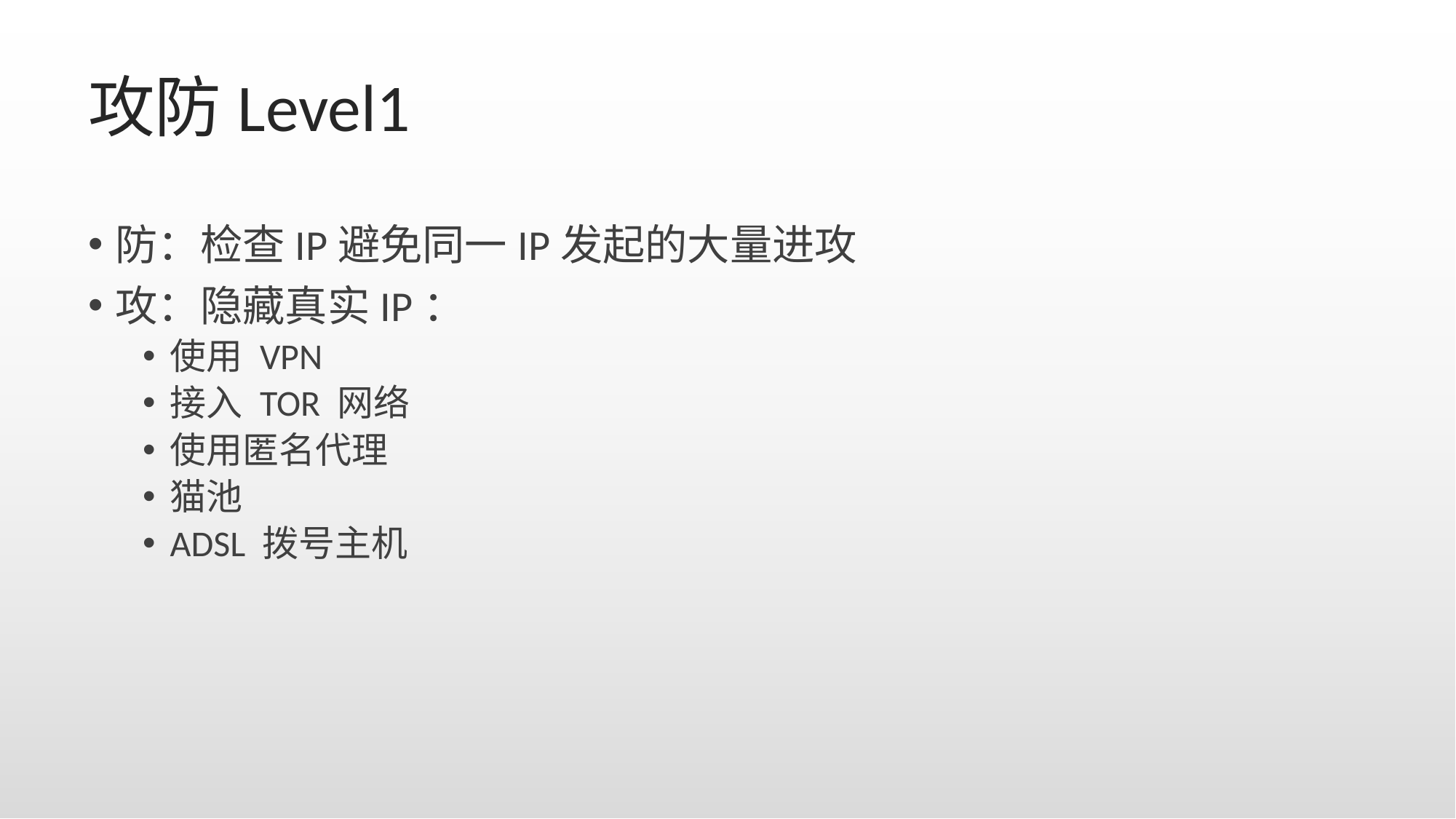

# 攻防Level1
防：检查IP避免同一IP发起的大量进攻
攻：隐藏真实IP：
使用 VPN
接入 TOR 网络
使用匿名代理
猫池
ADSL 拨号主机